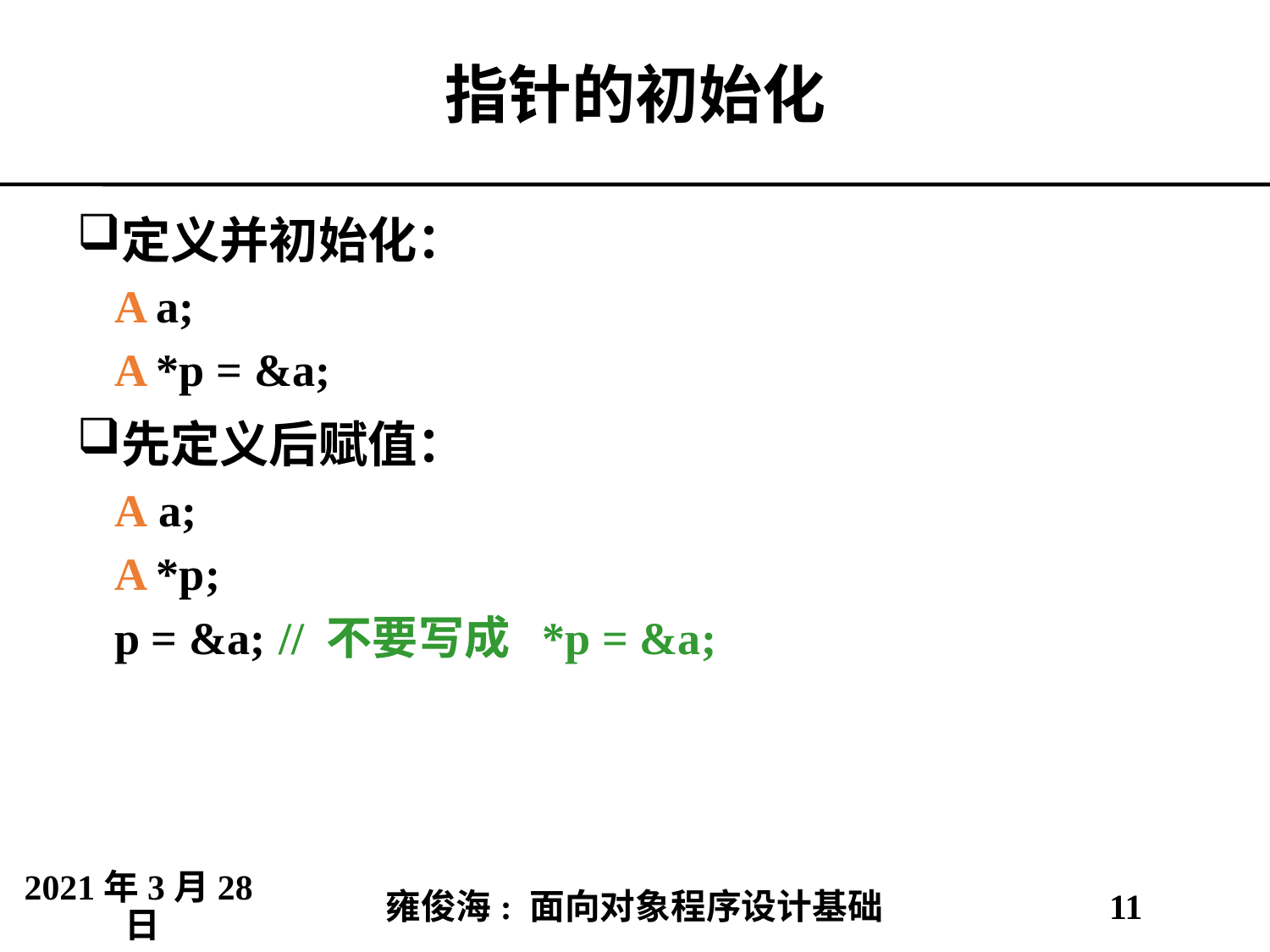

# 指针的初始化

定义并初始化：
A a;
A *p = &a;
先定义后赋值：
A a;
A *p;
p = &a;	// 不要写成  *p = &a;
2021年3月28日
雍俊海: 面向对象程序设计基础
11